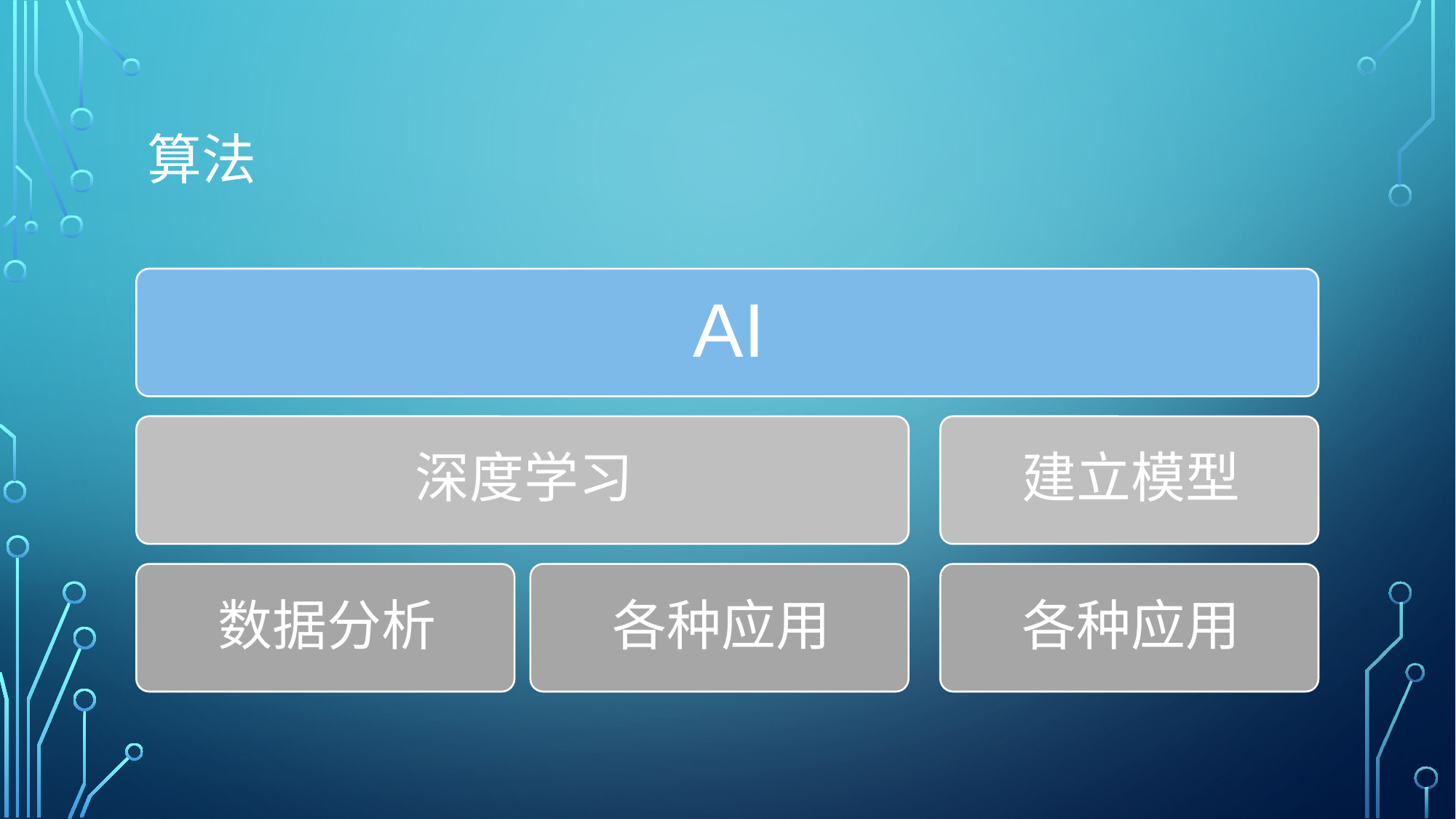

# 算法
AI
深度学习
数据分析
各种应用
建立模型
各种应用